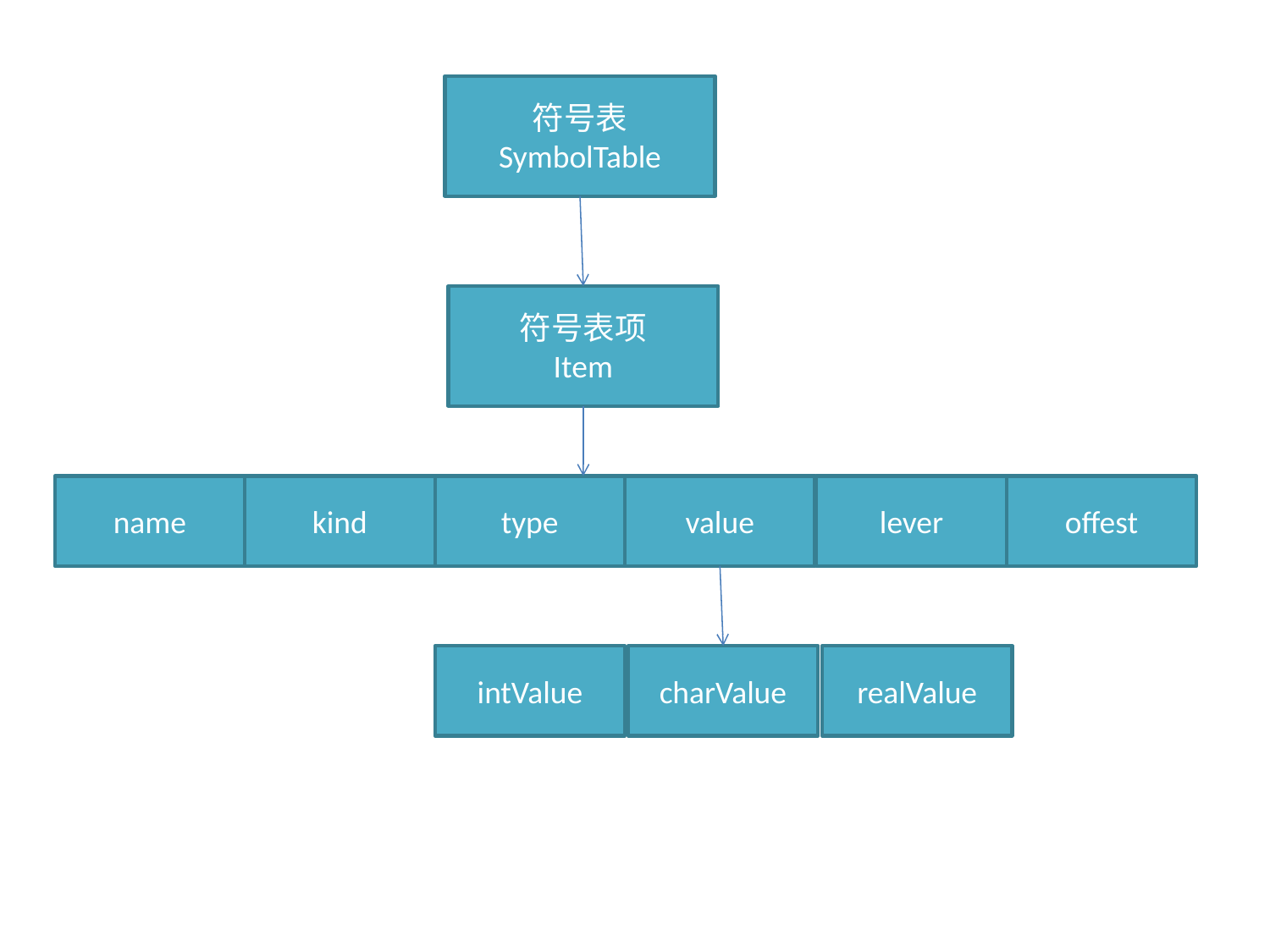

符号表
SymbolTable
符号表项
Item
name
kind
type
value
lever
offest
intValue
charValue
realValue